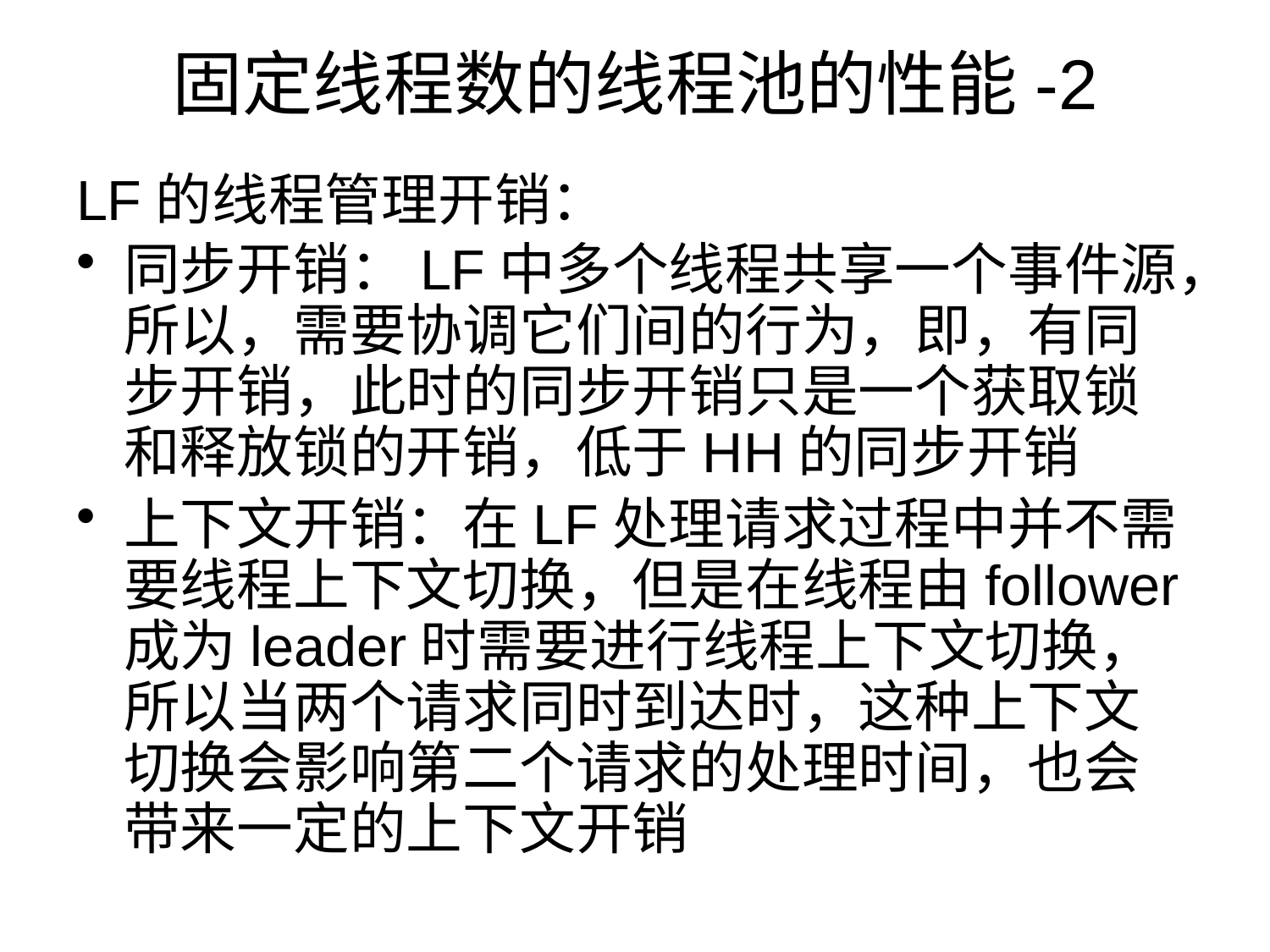

# 固定线程数的线程池的性能-2
LF的线程管理开销：
同步开销：LF中多个线程共享一个事件源，所以，需要协调它们间的行为，即，有同步开销，此时的同步开销只是一个获取锁和释放锁的开销，低于HH的同步开销
上下文开销：在LF处理请求过程中并不需要线程上下文切换，但是在线程由follower成为leader时需要进行线程上下文切换，所以当两个请求同时到达时，这种上下文切换会影响第二个请求的处理时间，也会带来一定的上下文开销